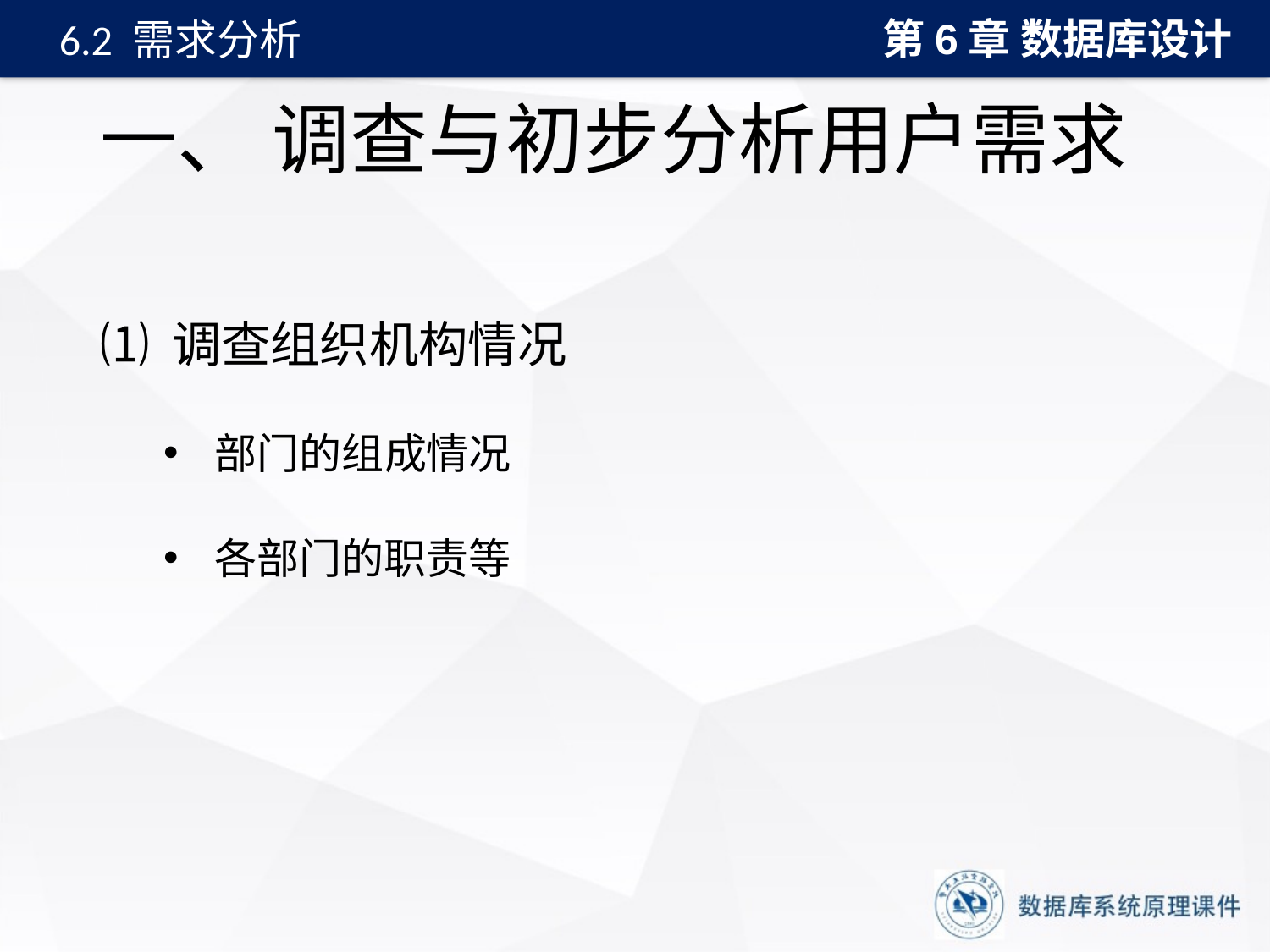

第6章 数据库设计
6.2 需求分析
# 一、 调查与初步分析用户需求
⑴ 调查组织机构情况
 部门的组成情况
 各部门的职责等